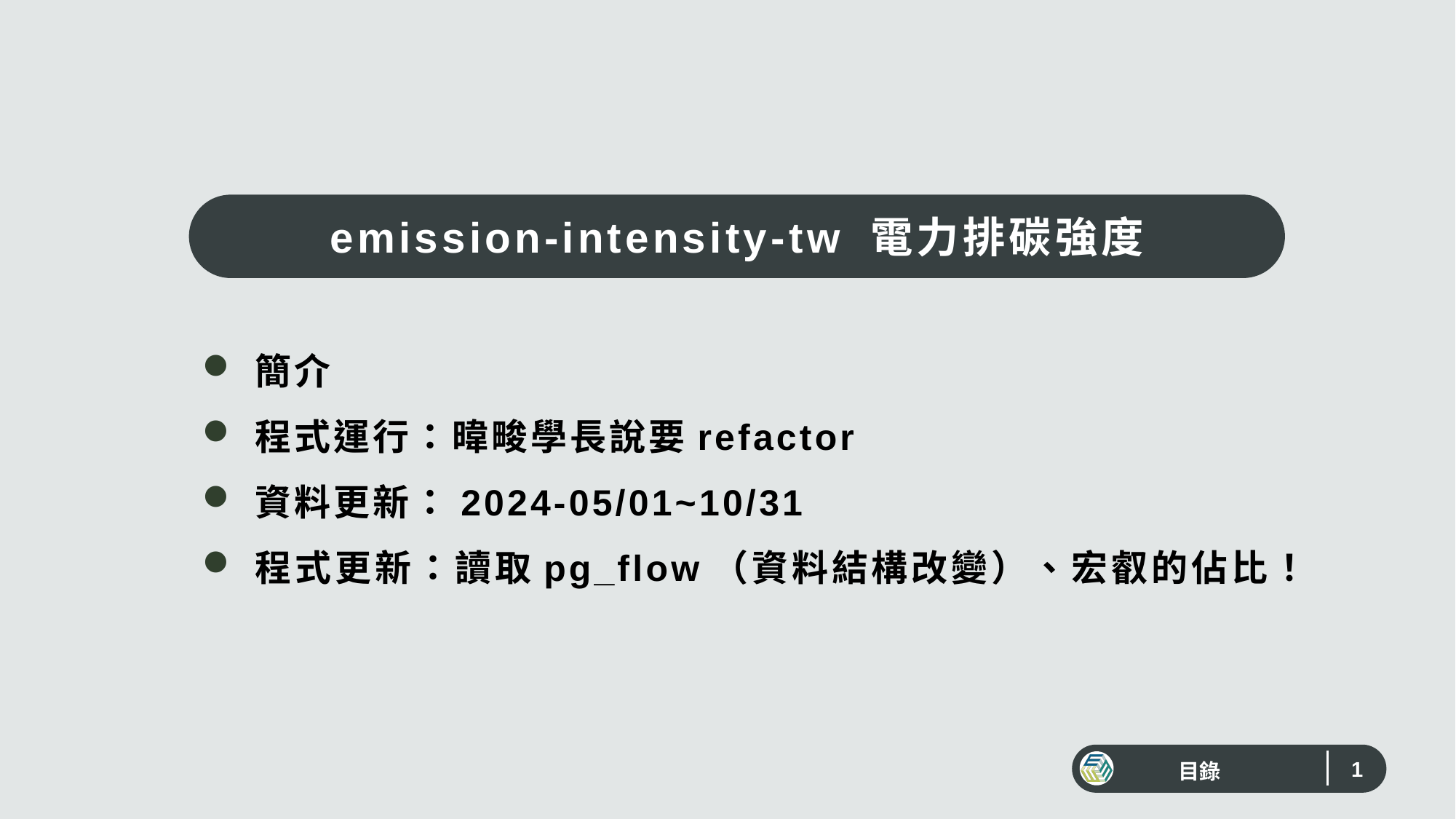

emission-intensity-tw 電力排碳強度
簡介
程式運行：暐畯學長說要refactor
資料更新：2024-05/01~10/31
程式更新：讀取pg_flow（資料結構改變）、宏叡的佔比！
目錄
1